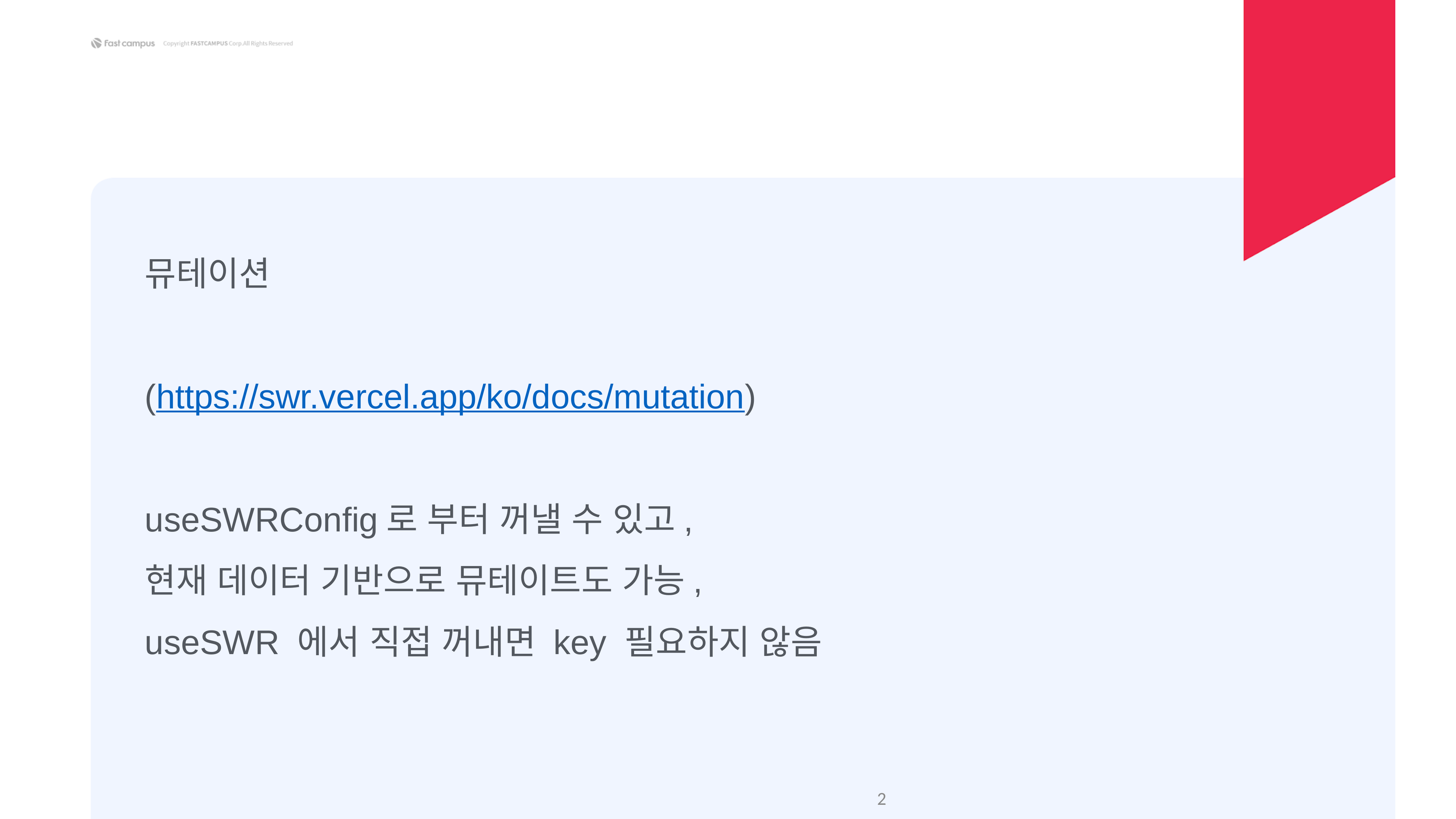

뮤테이션

(https://swr.vercel.app/ko/docs/mutation)

useSWRConfig로 부터 꺼낼 수 있고,
현재 데이터 기반으로 뮤테이트도 가능,
useSWR 에서 직접 꺼내면 key 필요하지 않음

2